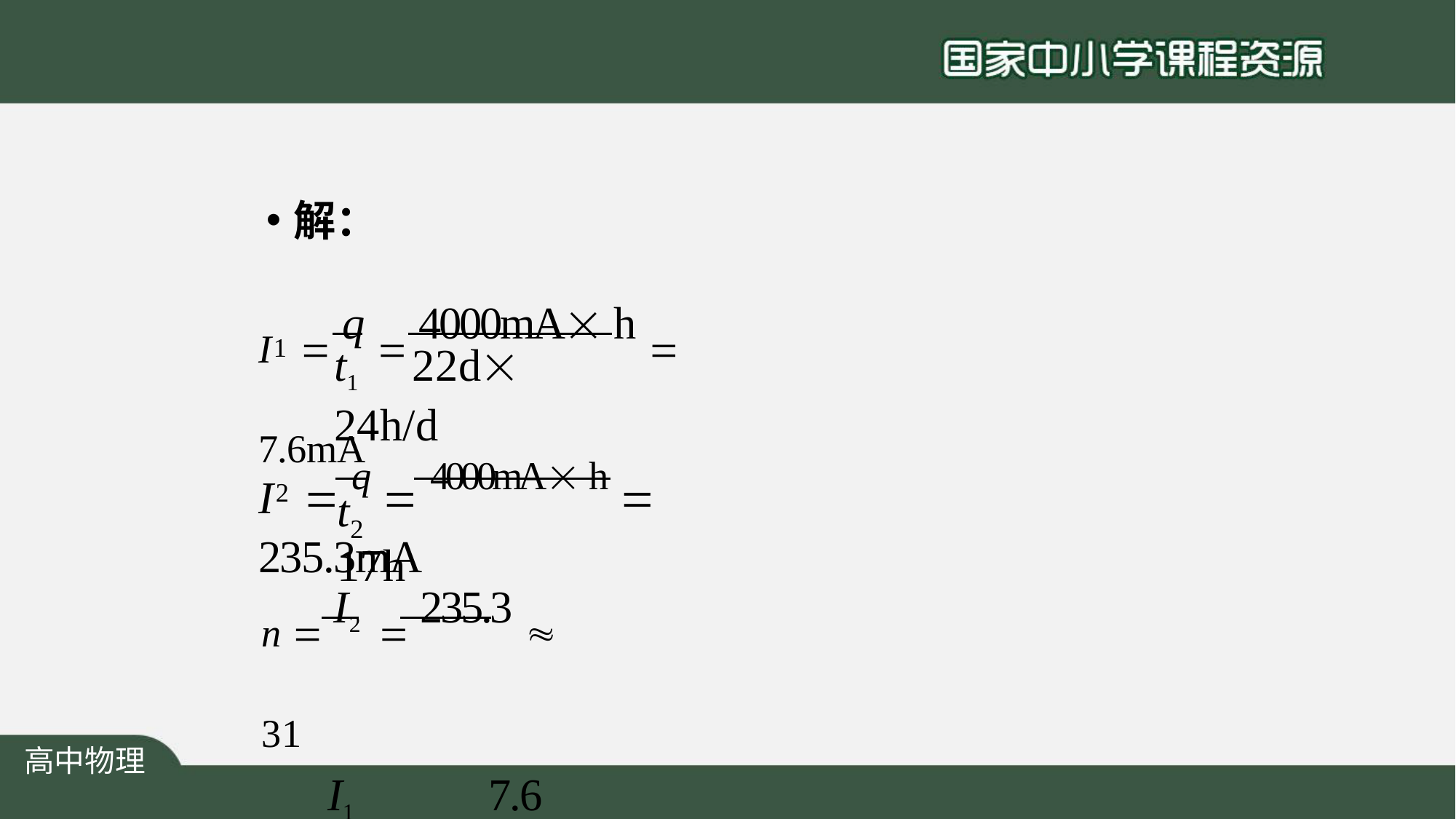

解：
# I	= q = 4000mA× h = 7.6mA
1

t1	22d× 24h/d
I	= q = 4000mA× h = 235.3mA
2

t	17h
2
n = I2 = 235.3 ≈ 31
I1	7.6

高中物理